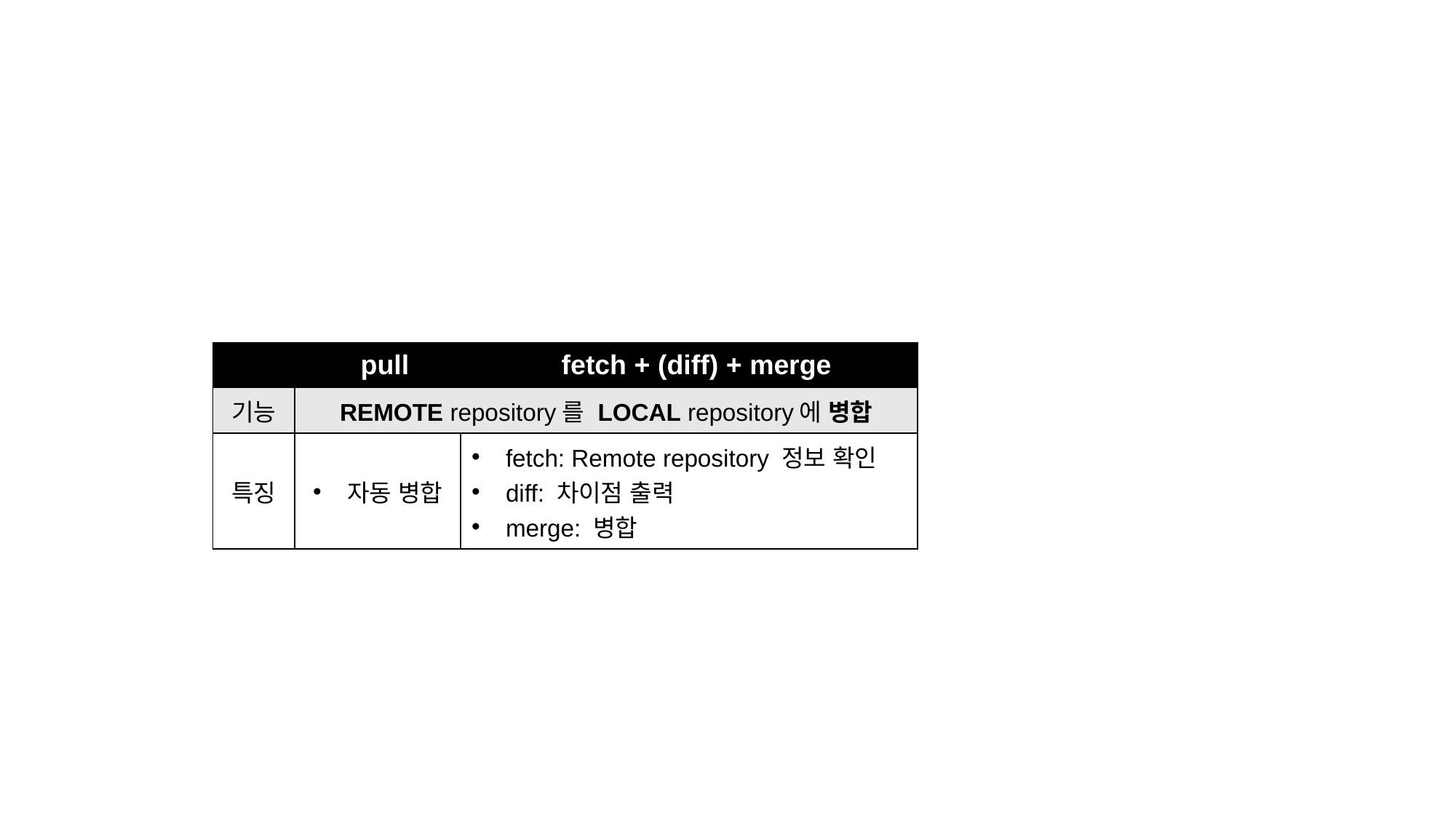

|  | pull |  | fetch + (diff) + merge |
| --- | --- | --- | --- |
| 기능 | REMOTE repository를 LOCAL repository에 병합 |  |  |
| 특징 | 자동 병합 | fetch: Remote repository 정보 확인 diff: 차이점 출력 merge: 병합 |  |